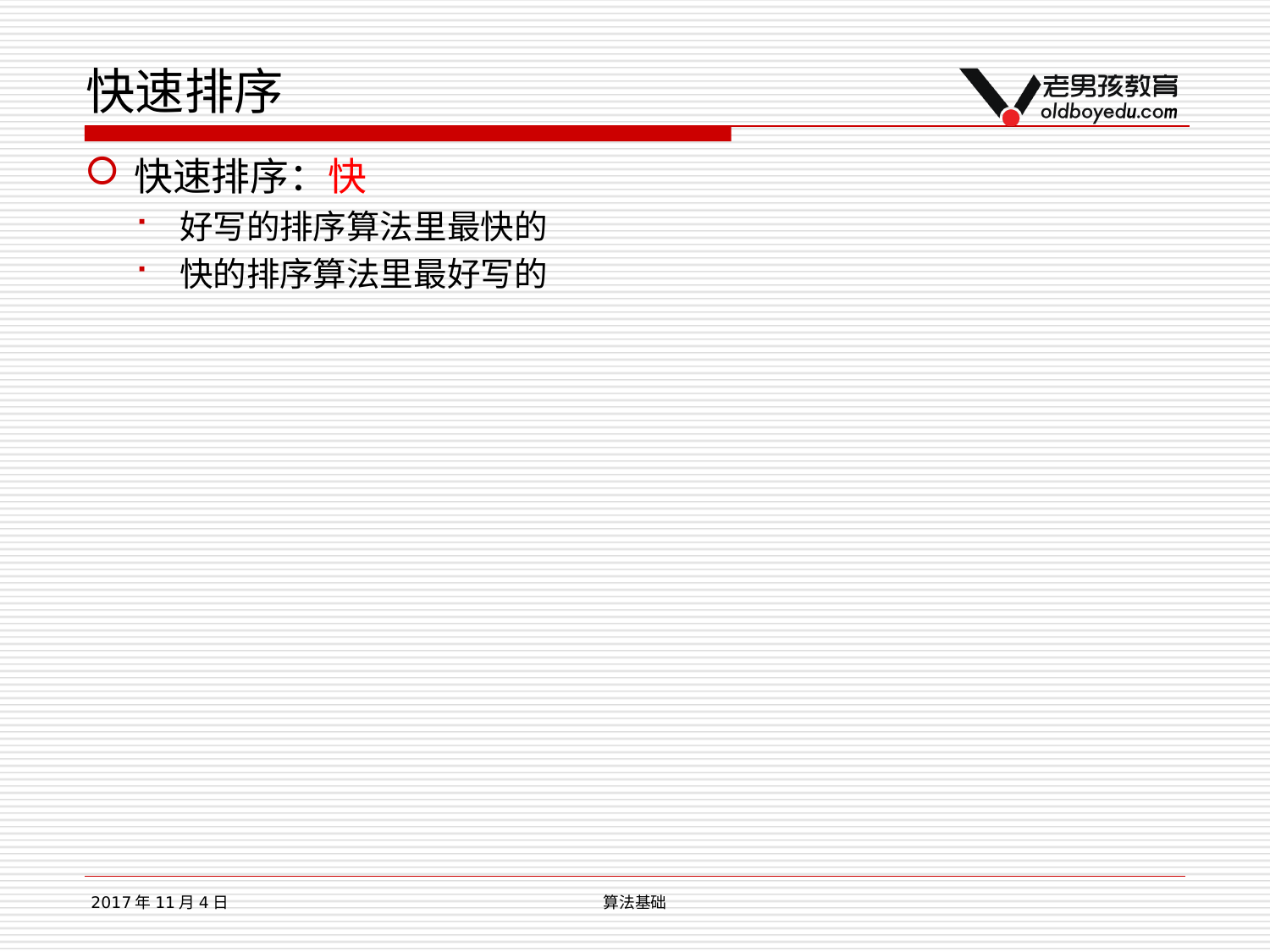

# 快速排序
快速排序：快
好写的排序算法里最快的
快的排序算法里最好写的
2017年11月4日
算法基础
27